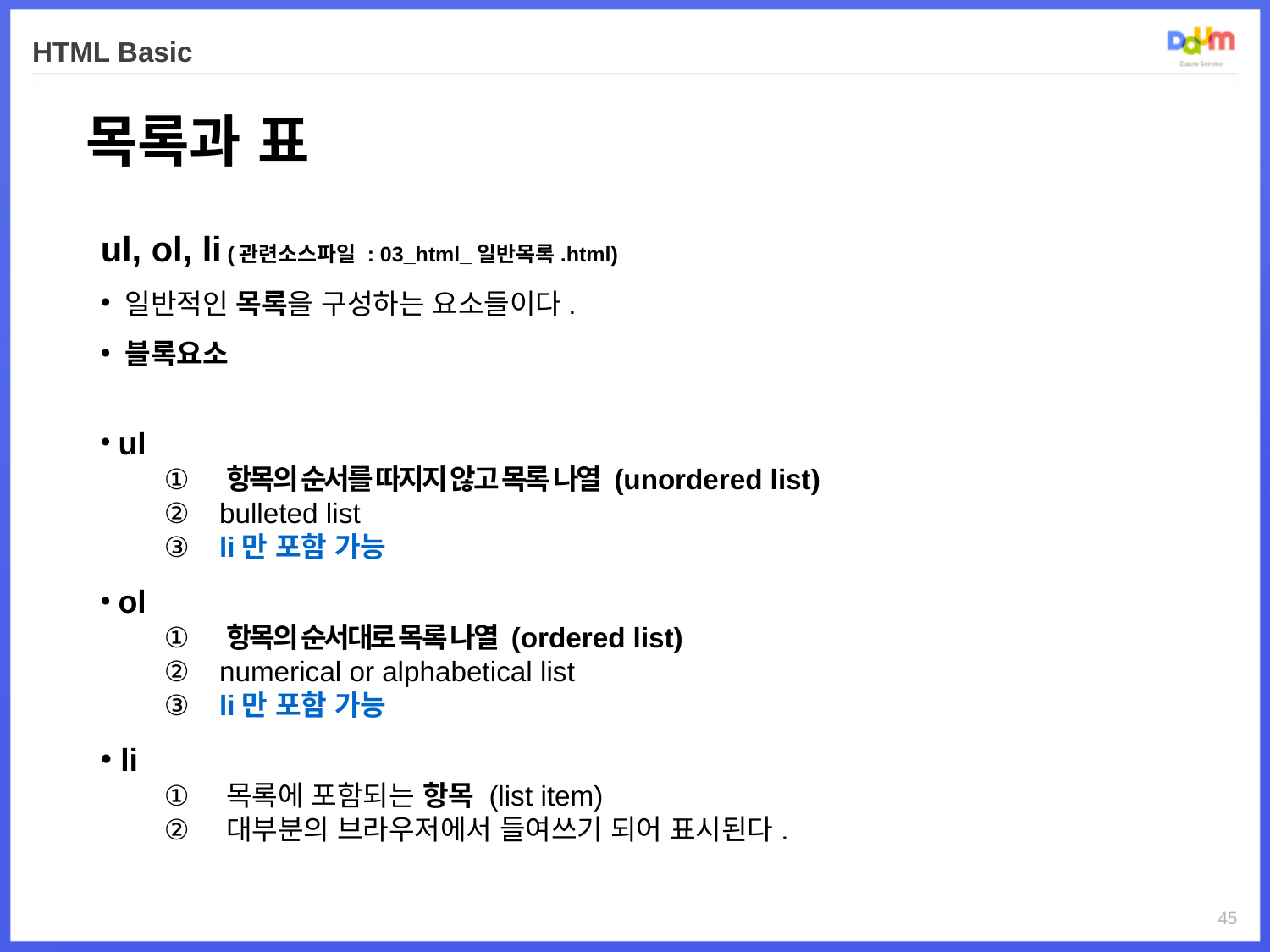

# HTML Basic
목록과 표
ul, ol, li (관련소스파일 : 03_html_일반목록.html)
 일반적인 목록을 구성하는 요소들이다.
 블록요소

 ul
 항목의 순서를 따지지 않고 목록 나열 (unordered list)
 bulleted list
 li만 포함 가능
 ol
 항목의 순서대로 목록 나열 (ordered list)
 numerical or alphabetical list
 li만 포함 가능
 li
 목록에 포함되는 항목 (list item)
 대부분의 브라우저에서 들여쓰기 되어 표시된다.
45